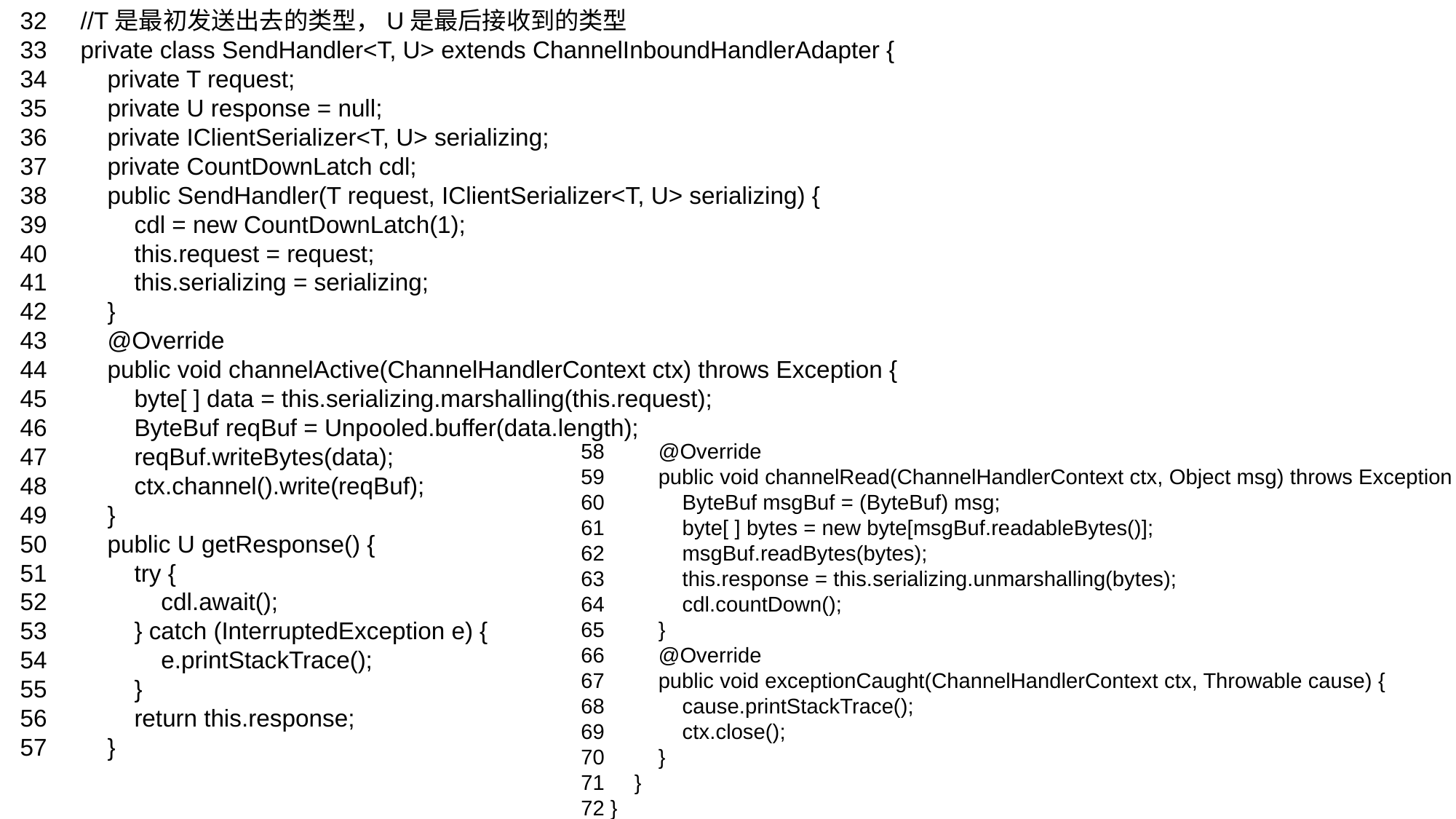

32     //T是最初发送出去的类型，U是最后接收到的类型
33     private class SendHandler<T, U> extends ChannelInboundHandlerAdapter {
34         private T request;
35         private U response = null;
36         private IClientSerializer<T, U> serializing;
37         private CountDownLatch cdl;
38         public SendHandler(T request, IClientSerializer<T, U> serializing) {
39             cdl = new CountDownLatch(1);
40             this.request = request;
41             this.serializing = serializing;
42         }
43         @Override
44         public void channelActive(ChannelHandlerContext ctx) throws Exception {
45             byte[ ] data = this.serializing.marshalling(this.request);
46             ByteBuf reqBuf = Unpooled.buffer(data.length);
47             reqBuf.writeBytes(data);
48             ctx.channel().write(reqBuf);
49         }
50         public U getResponse() {
51             try {
52                 cdl.await();
53             } catch (InterruptedException e) {
54                 e.printStackTrace();
55             }
56             return this.response;
57         }
58         @Override
59         public void channelRead(ChannelHandlerContext ctx, Object msg) throws Exception {
60             ByteBuf msgBuf = (ByteBuf) msg;
61             byte[ ] bytes = new byte[msgBuf.readableBytes()];
62             msgBuf.readBytes(bytes);
63             this.response = this.serializing.unmarshalling(bytes);
64             cdl.countDown();
65         }
66         @Override
67         public void exceptionCaught(ChannelHandlerContext ctx, Throwable cause) {
68             cause.printStackTrace();
69             ctx.close();
70         }
71     }
72 }